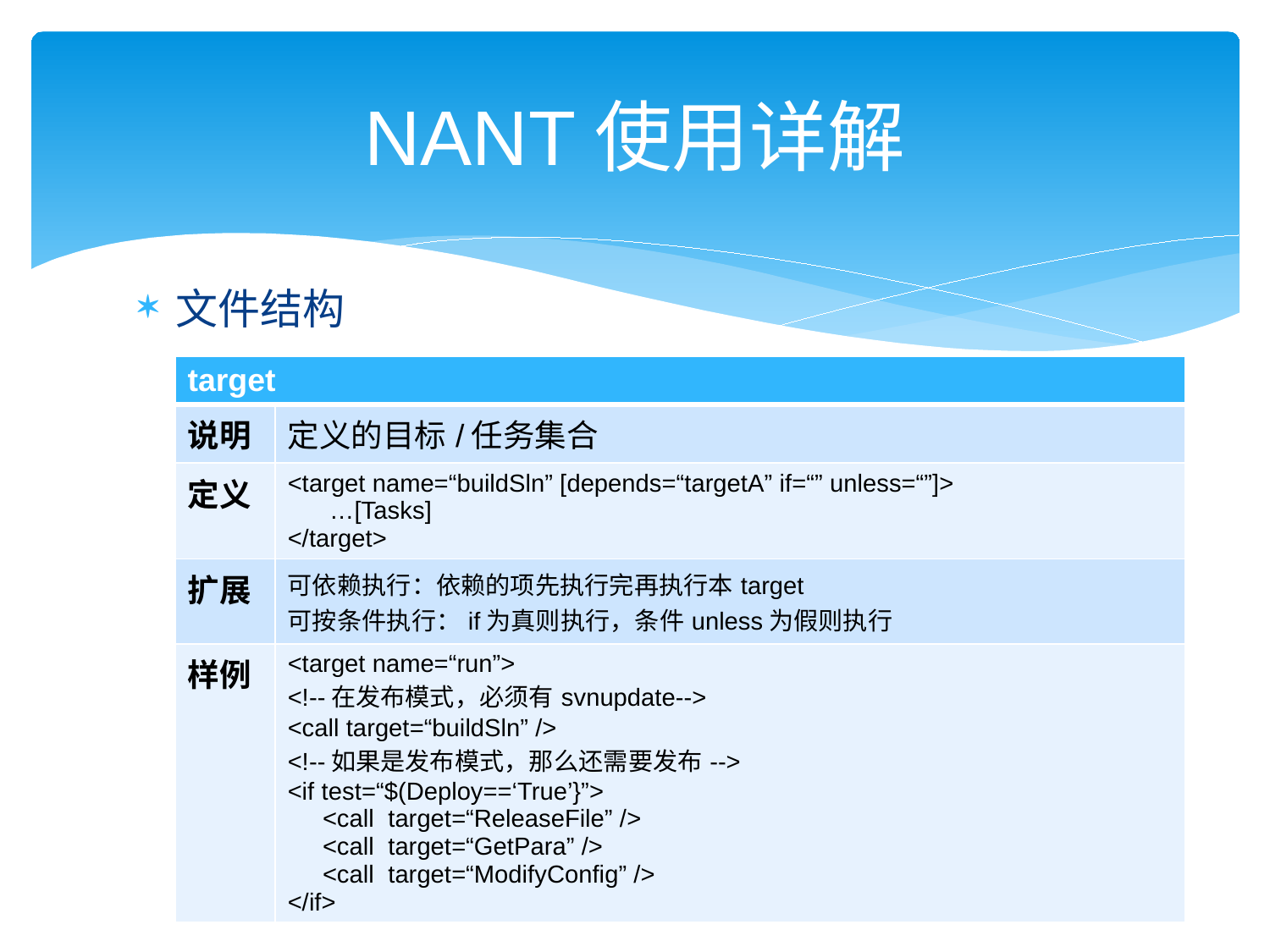

# NANT使用详解
文件结构

| target |  |
| --- | --- |
| 说明 | 定义的目标/任务集合 |
| 定义 | <target name=“buildSln” [depends=“targetA” if=“” unless=“”]> …[Tasks] </target> |
| 扩展 | 可依赖执行：依赖的项先执行完再执行本target 可按条件执行：if为真则执行，条件unless为假则执行 |
| 样例 | <target name=“run”> <!--在发布模式，必须有svnupdate--> <call target=“buildSln” /> <!--如果是发布模式，那么还需要发布--> <if test=“$(Deploy==‘True’}”> <call target=“ReleaseFile” /> <call target=“GetPara” /> <call target=“ModifyConfig” /> </if> |